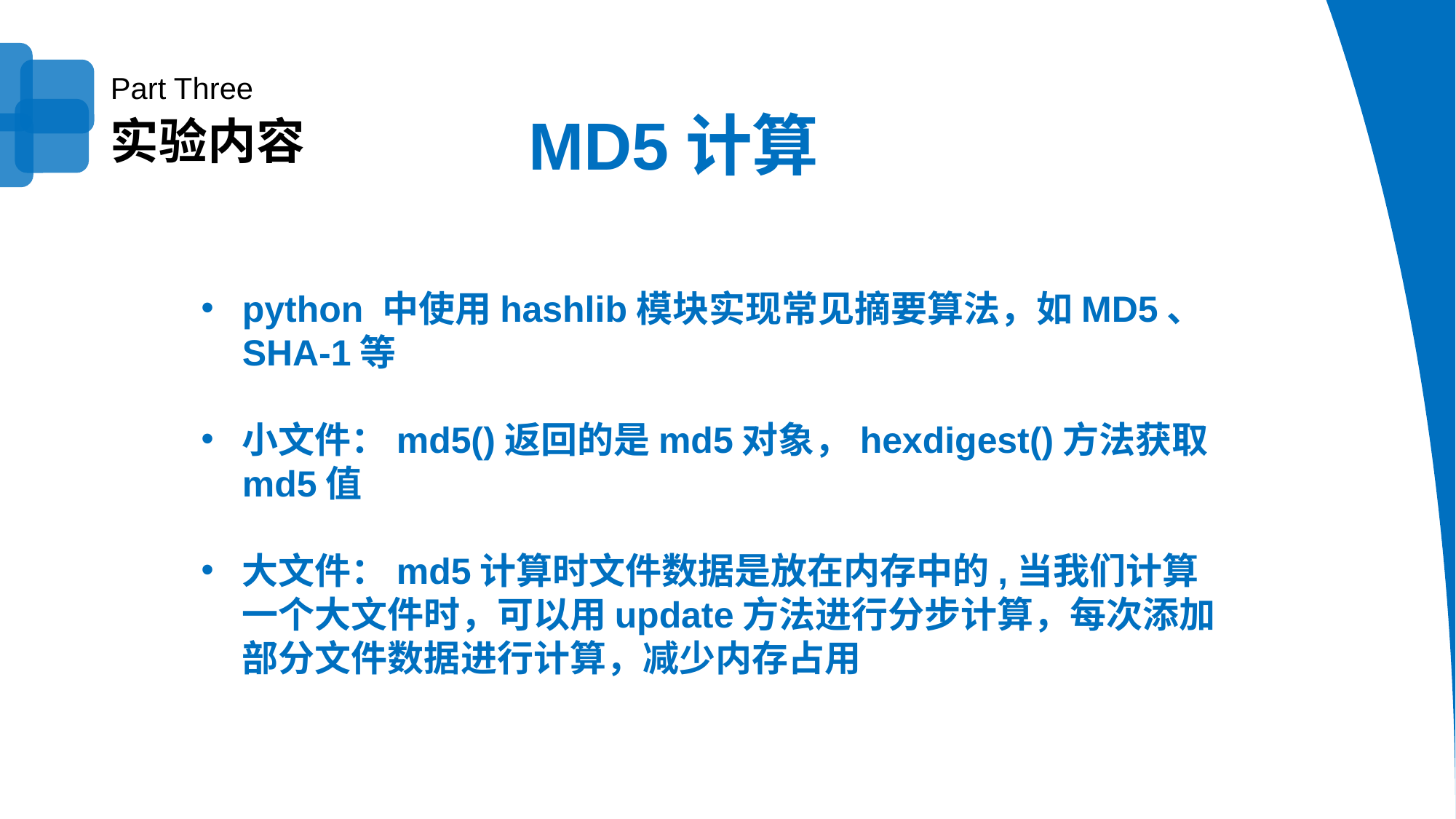

Part Three
MD5计算
实验内容
python 中使用hashlib模块实现常见摘要算法，如MD5、SHA-1等

小文件：md5()返回的是md5对象，hexdigest()方法获取md5值

大文件：md5计算时文件数据是放在内存中的,当我们计算一个大文件时，可以用update方法进行分步计算，每次添加部分文件数据进行计算，减少内存占用